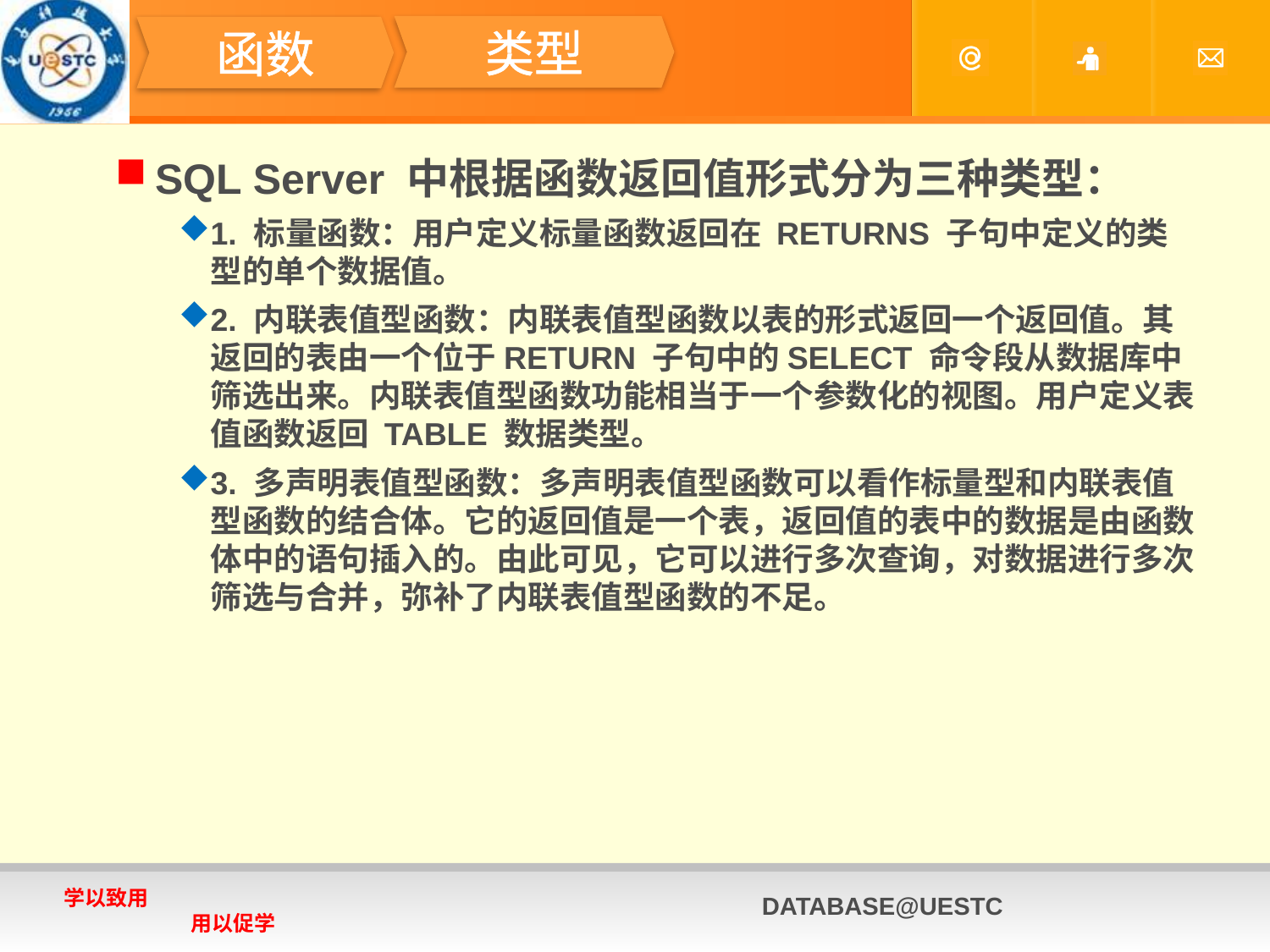

#
类型
函数
SQL Server 中根据函数返回值形式分为三种类型：
1. 标量函数：用户定义标量函数返回在 RETURNS 子句中定义的类型的单个数据值。
2. 内联表值型函数：内联表值型函数以表的形式返回一个返回值。其返回的表由一个位于RETURN 子句中的SELECT 命令段从数据库中筛选出来。内联表值型函数功能相当于一个参数化的视图。用户定义表值函数返回 TABLE 数据类型。
3. 多声明表值型函数：多声明表值型函数可以看作标量型和内联表值型函数的结合体。它的返回值是一个表，返回值的表中的数据是由函数体中的语句插入的。由此可见，它可以进行多次查询，对数据进行多次筛选与合并，弥补了内联表值型函数的不足。